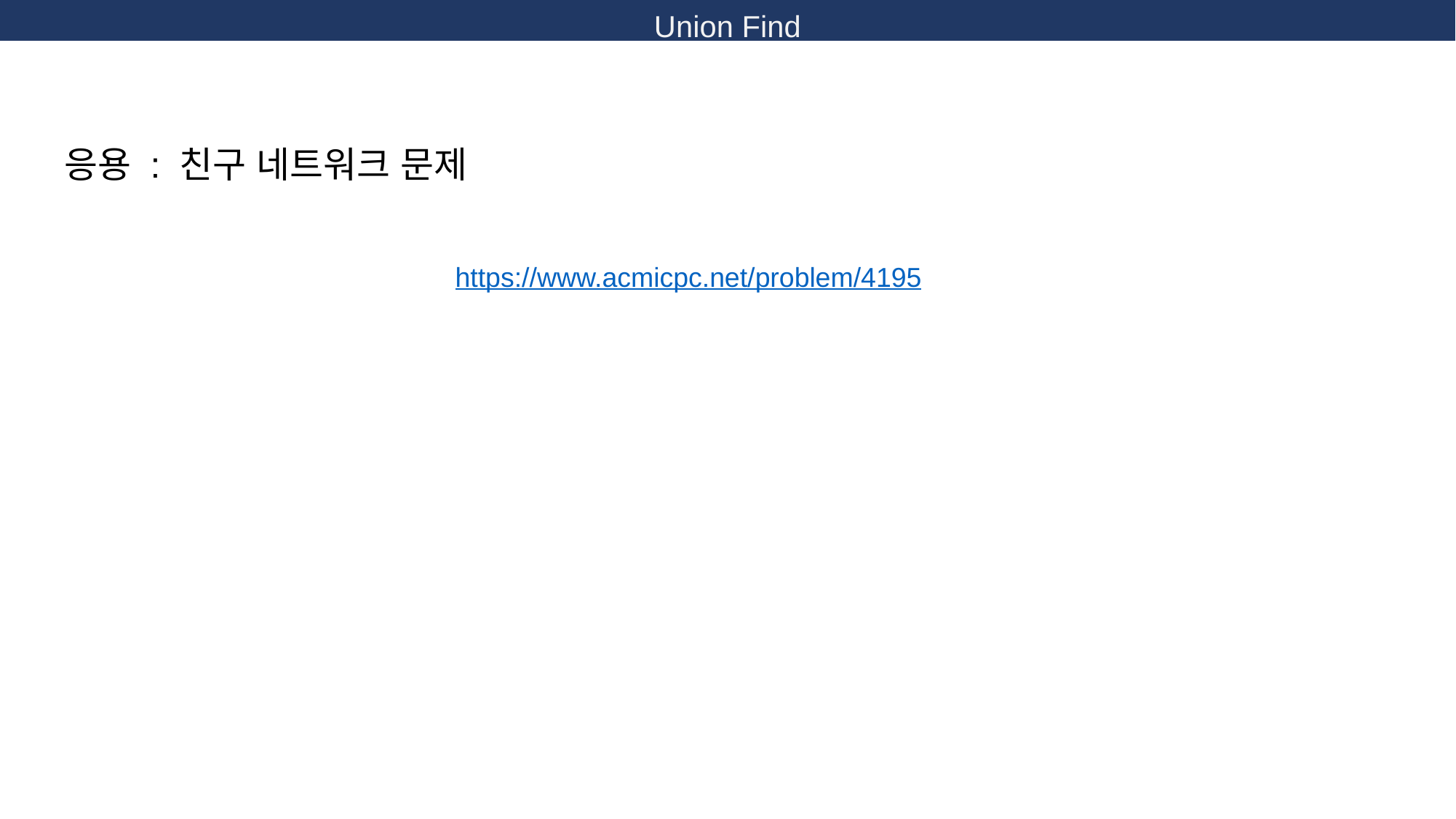

Union Find

응용 : 친구 네트워크 문제
https://www.acmicpc.net/problem/4195